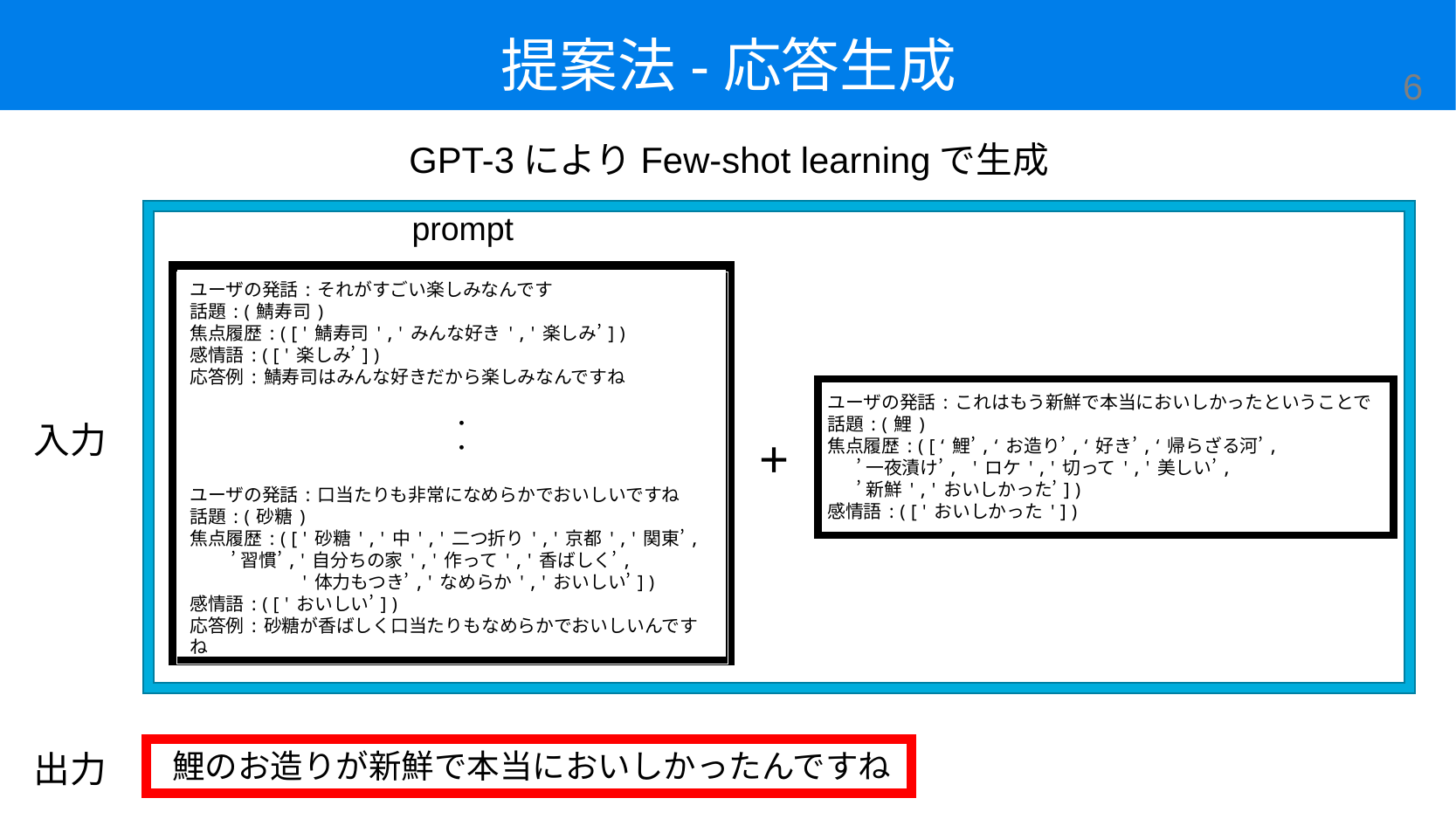

# 提案法-応答生成
6
GPT-3によりFew-shot learningで生成

prompt

ユーザの発話:それがすごい楽しみなんです
話題:(鯖寿司)
焦点履歴:(['鯖寿司','みんな好き','楽しみ’])
感情語:(['楽しみ’])
応答例:鯖寿司はみんな好きだから楽しみなんですね
		・
		・
ユーザの発話:口当たりも非常になめらかでおいしいですね
話題:(砂糖)
焦点履歴:(['砂糖','中','二つ折り','京都','関東’,
          ’習慣’,'自分ちの家','作って','香ばしく’,
          '体力もつき’,'なめらか','おいしい’])
感情語:(['おいしい’])
応答例:砂糖が香ばしく口当たりもなめらかでおいしいんですね

ユーザの発話:これはもう新鮮で本当においしかったということで
話題:(鯉)
焦点履歴:([‘鯉’,‘お造り’,‘好き’,‘帰らざる河’,
       ’一夜漬け’, 'ロケ','切って','美しい’,
       ’新鮮','おいしかった’])
感情語:(['おいしかった'])
入力
+

鯉のお造りが新鮮で本当においしかったんですね
出力